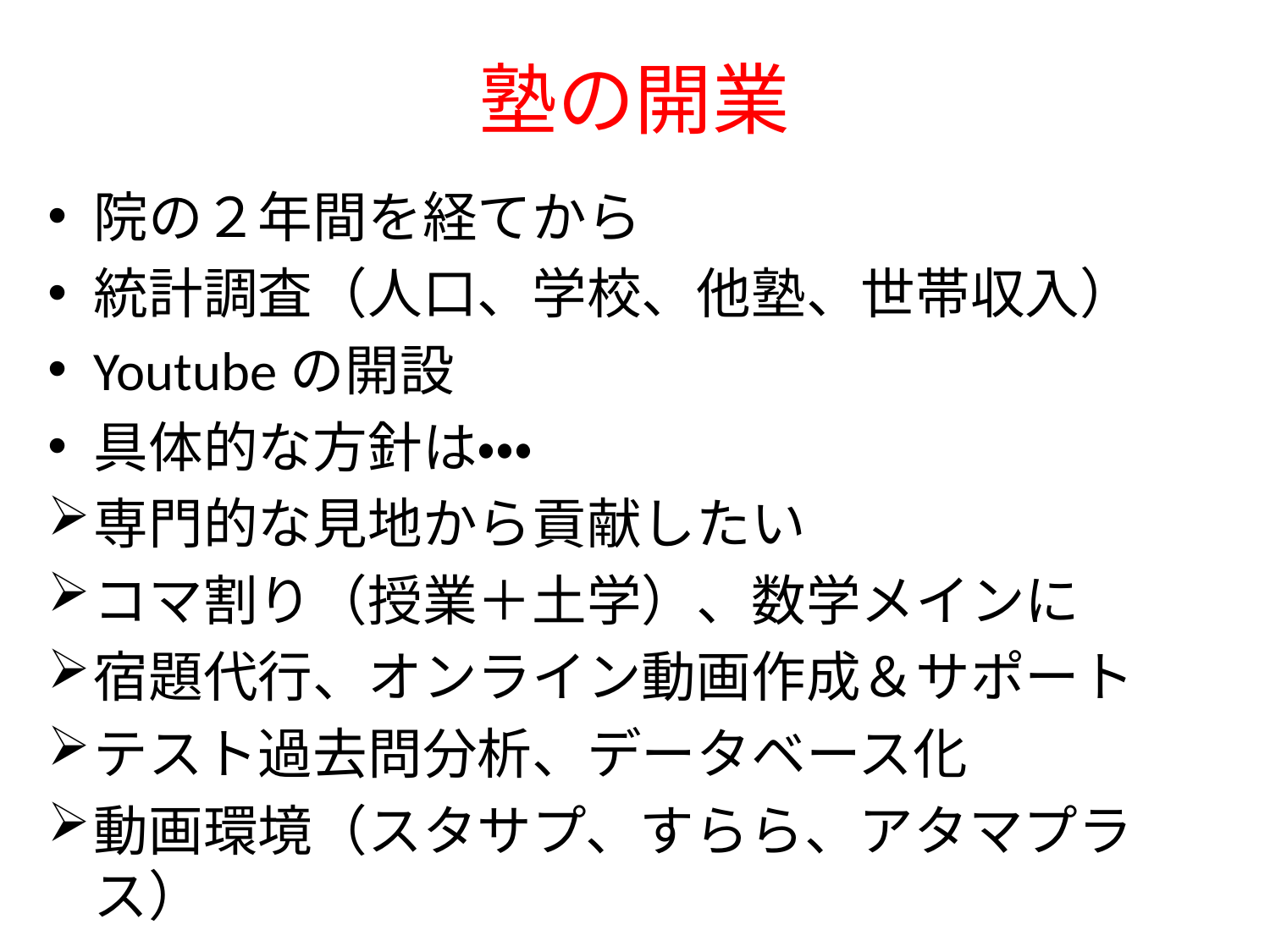

# 塾の開業
院の２年間を経てから
統計調査（人口、学校、他塾、世帯収入）
Youtubeの開設
具体的な方針は・・・
専門的な見地から貢献したい
コマ割り（授業＋土学）、数学メインに
宿題代行、オンライン動画作成＆サポート
テスト過去問分析、データベース化
動画環境（スタサプ、すらら、アタマプラス）